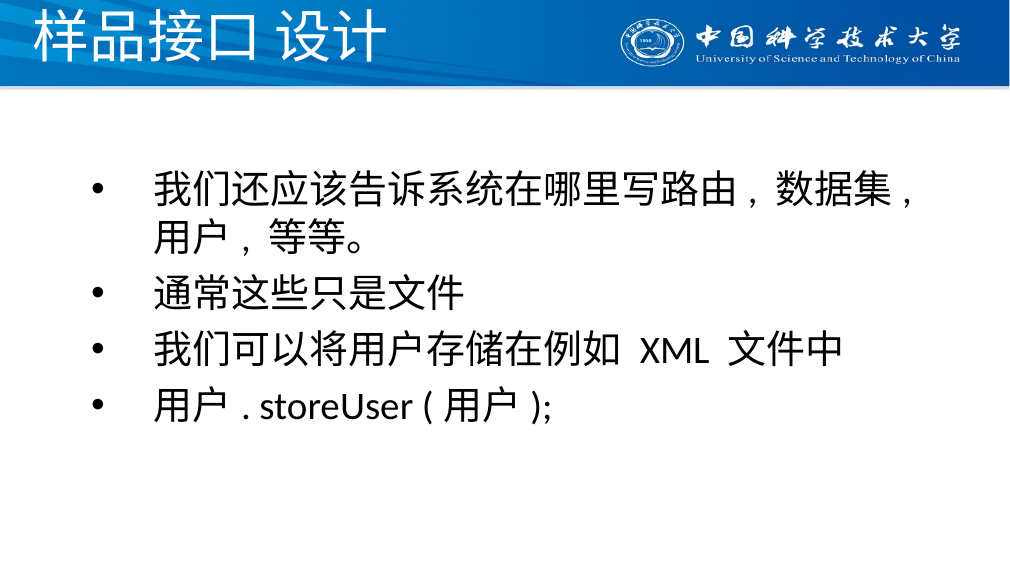

# 样品接口 设计
我们还应该告诉系统在哪里写路由, 数据集, 用户, 等等。
通常这些只是文件
我们可以将用户存储在例如 XML 文件中
用户. storeUser (用户);